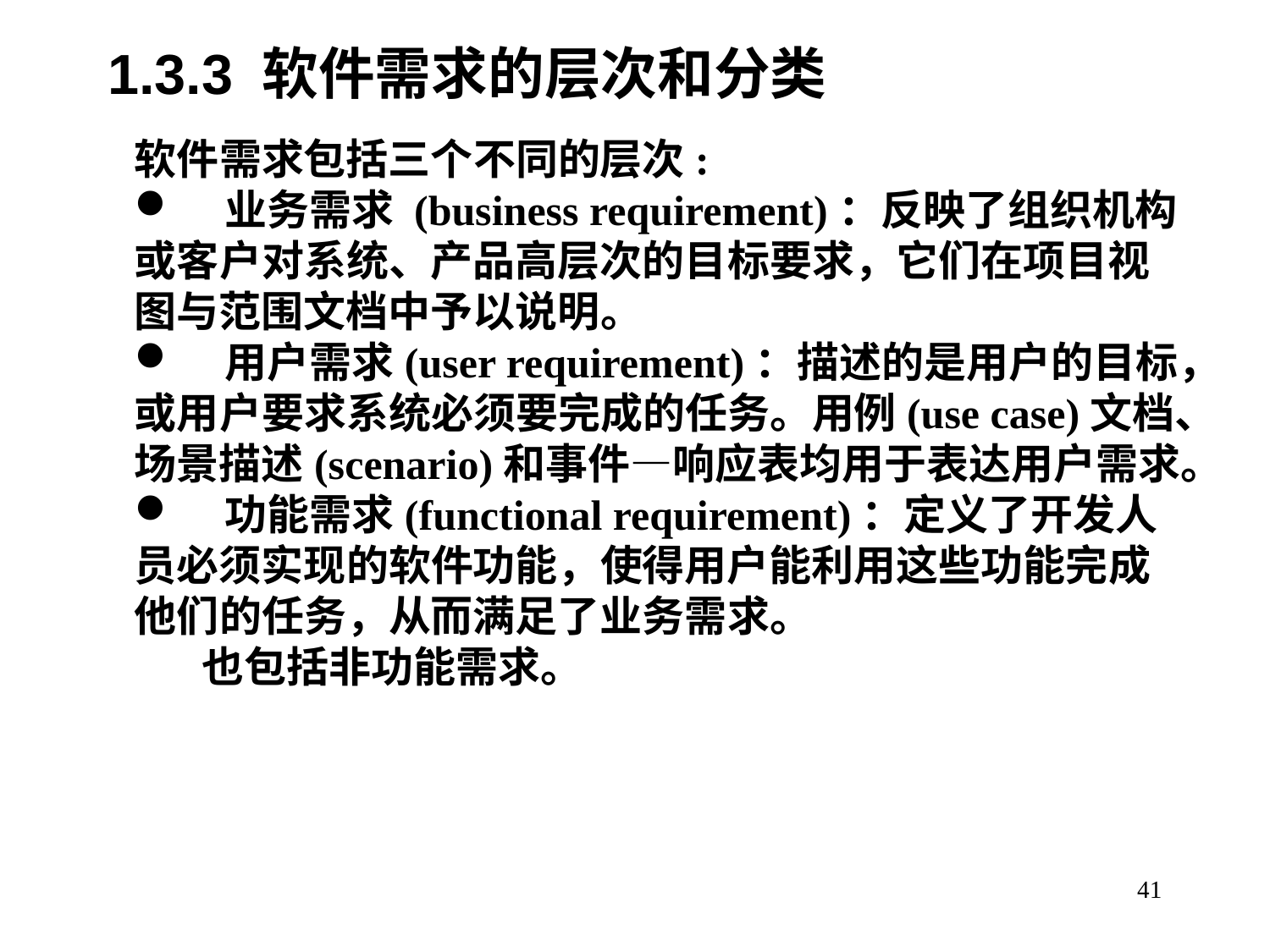

# 1.3.3 软件需求的层次和分类
软件需求包括三个不同的层次:
    业务需求 (business requirement)：反映了组织机构或客户对系统、产品高层次的目标要求，它们在项目视图与范围文档中予以说明。
    用户需求(user requirement)：描述的是用户的目标，或用户要求系统必须要完成的任务。用例(use case)文档、场景描述(scenario)和事件—响应表均用于表达用户需求。
    功能需求(functional requirement)：定义了开发人员必须实现的软件功能，使得用户能利用这些功能完成他们的任务，从而满足了业务需求。
      也包括非功能需求。

41